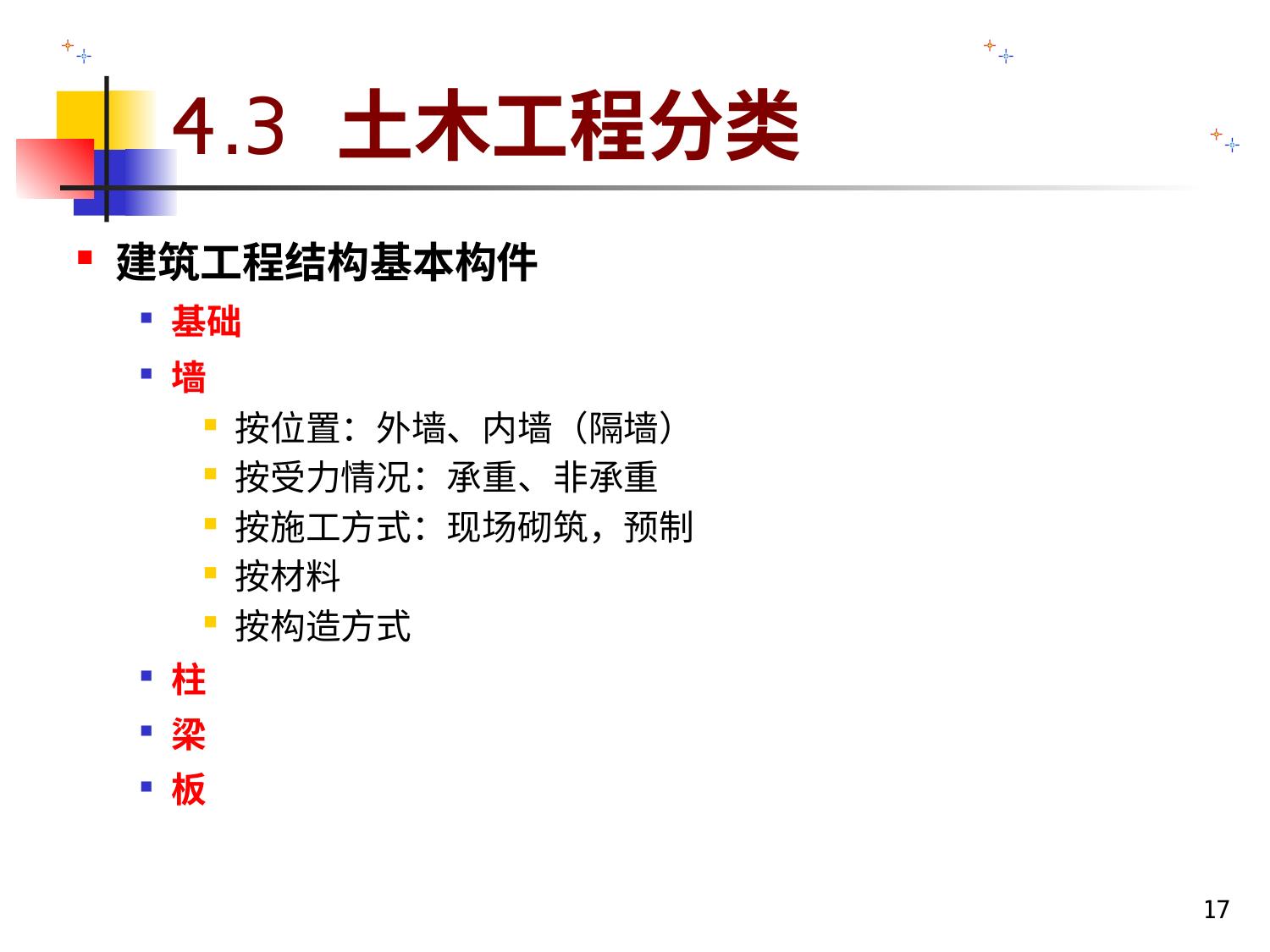

# 4.3 土木工程分类
建筑工程结构基本构件
基础
墙
按位置：外墙、内墙（隔墙）
按受力情况：承重、非承重
按施工方式：现场砌筑，预制
按材料
按构造方式
柱
梁
板
17